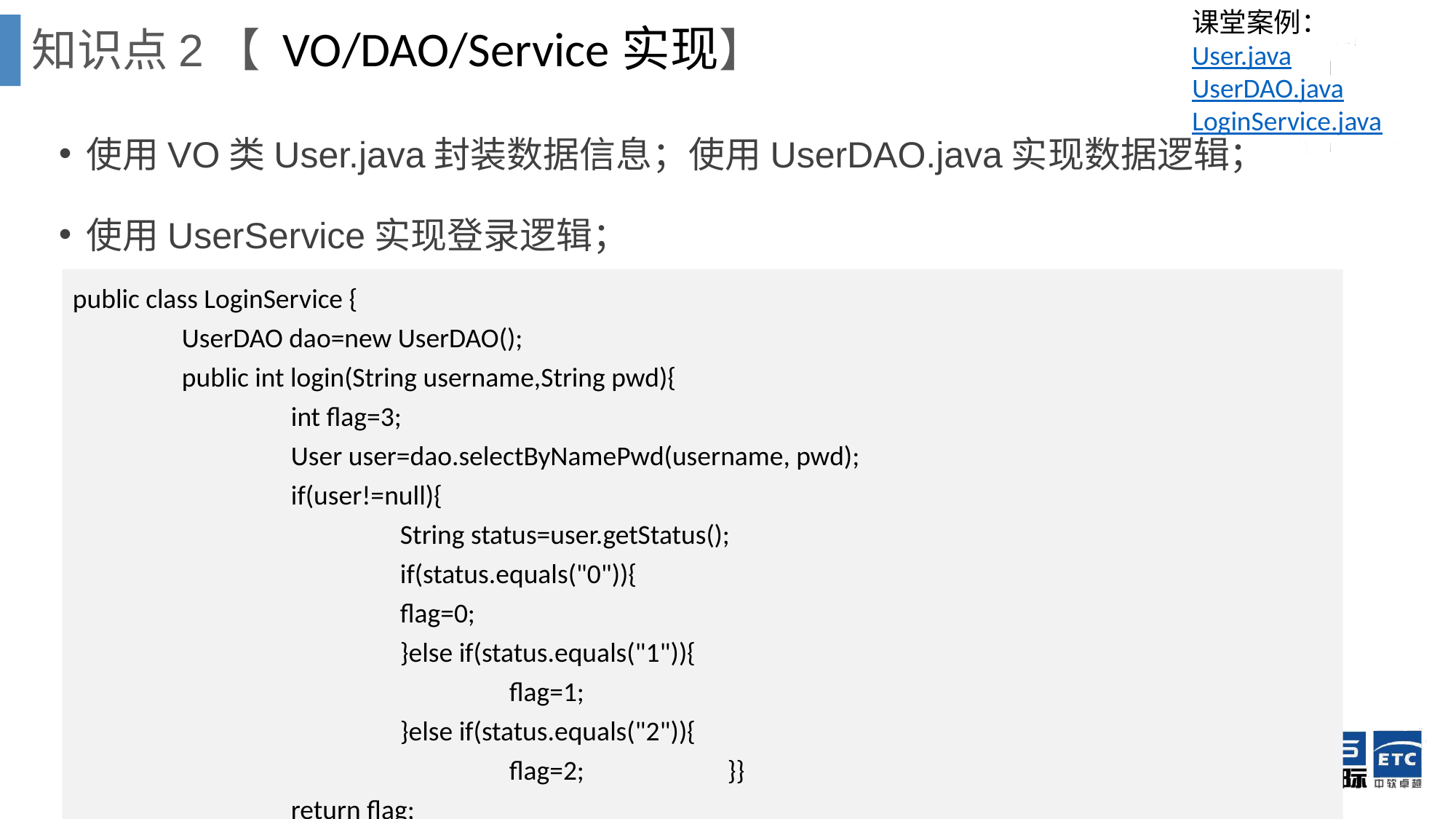

课堂案例：User.java
UserDAO.java
LoginService.java
知识点2【 VO/DAO/Service实现】
使用VO类User.java封装数据信息；使用UserDAO.java实现数据逻辑；
使用UserService实现登录逻辑；

public class LoginService {
	UserDAO dao=new UserDAO();
	public int login(String username,String pwd){
		int flag=3;
		User user=dao.selectByNamePwd(username, pwd);
		if(user!=null){
			String status=user.getStatus();
			if(status.equals("0")){
			flag=0;
			}else if(status.equals("1")){
				flag=1;
			}else if(status.equals("2")){
				flag=2;		}}
		return flag;
	}